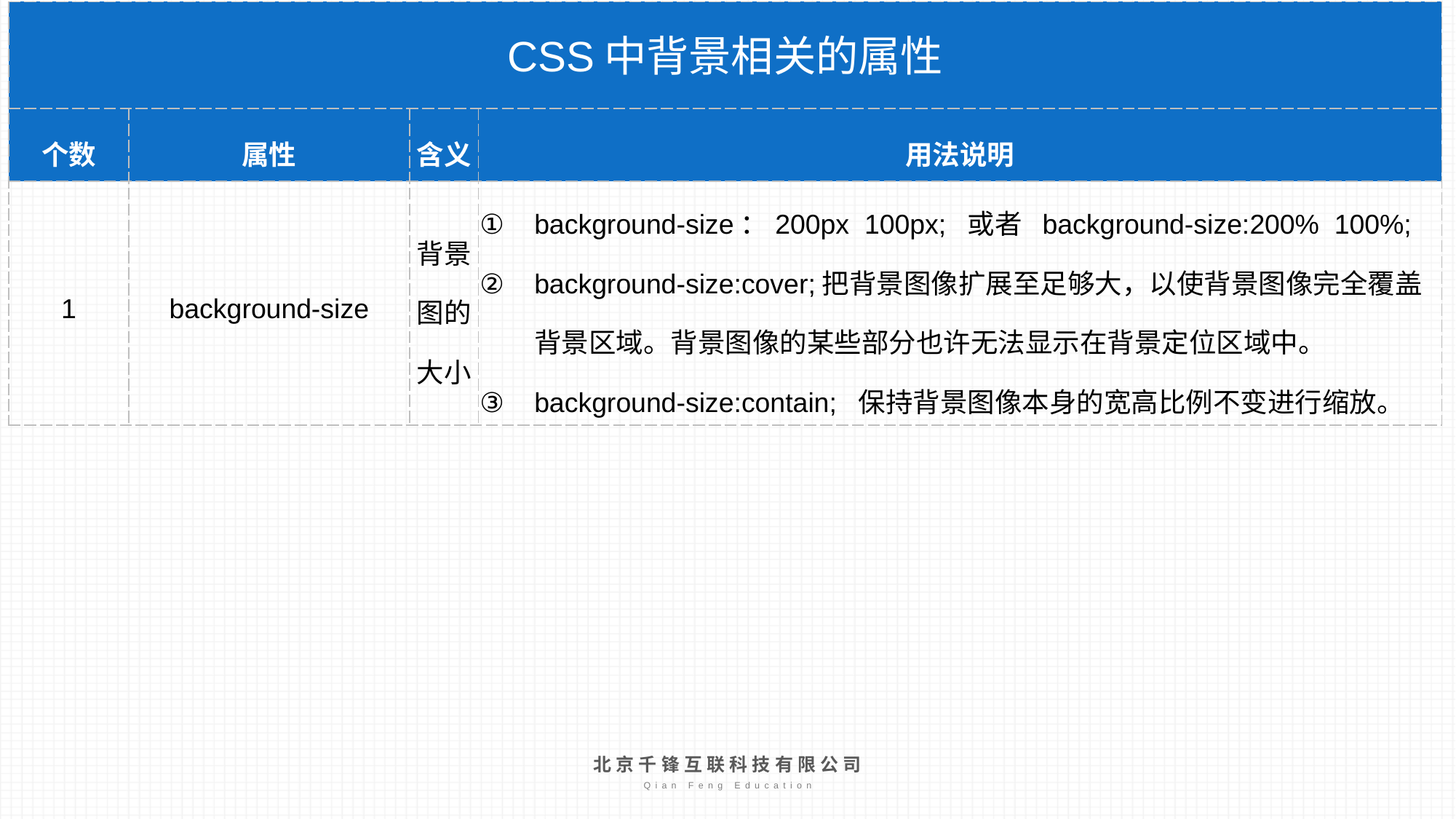

| CSS中背景相关的属性 |  |  |  |
| --- | --- | --- | --- |
| 个数 | 属性 | 含义 | 用法说明 |
| 1 | background-size | 背景图的大小 | background-size：200px 100px; 或者 background-size:200% 100%; background-size:cover;把背景图像扩展至足够大，以使背景图像完全覆盖背景区域。背景图像的某些部分也许无法显示在背景定位区域中。 background-size:contain; 保持背景图像本身的宽高比例不变进行缩放。 |